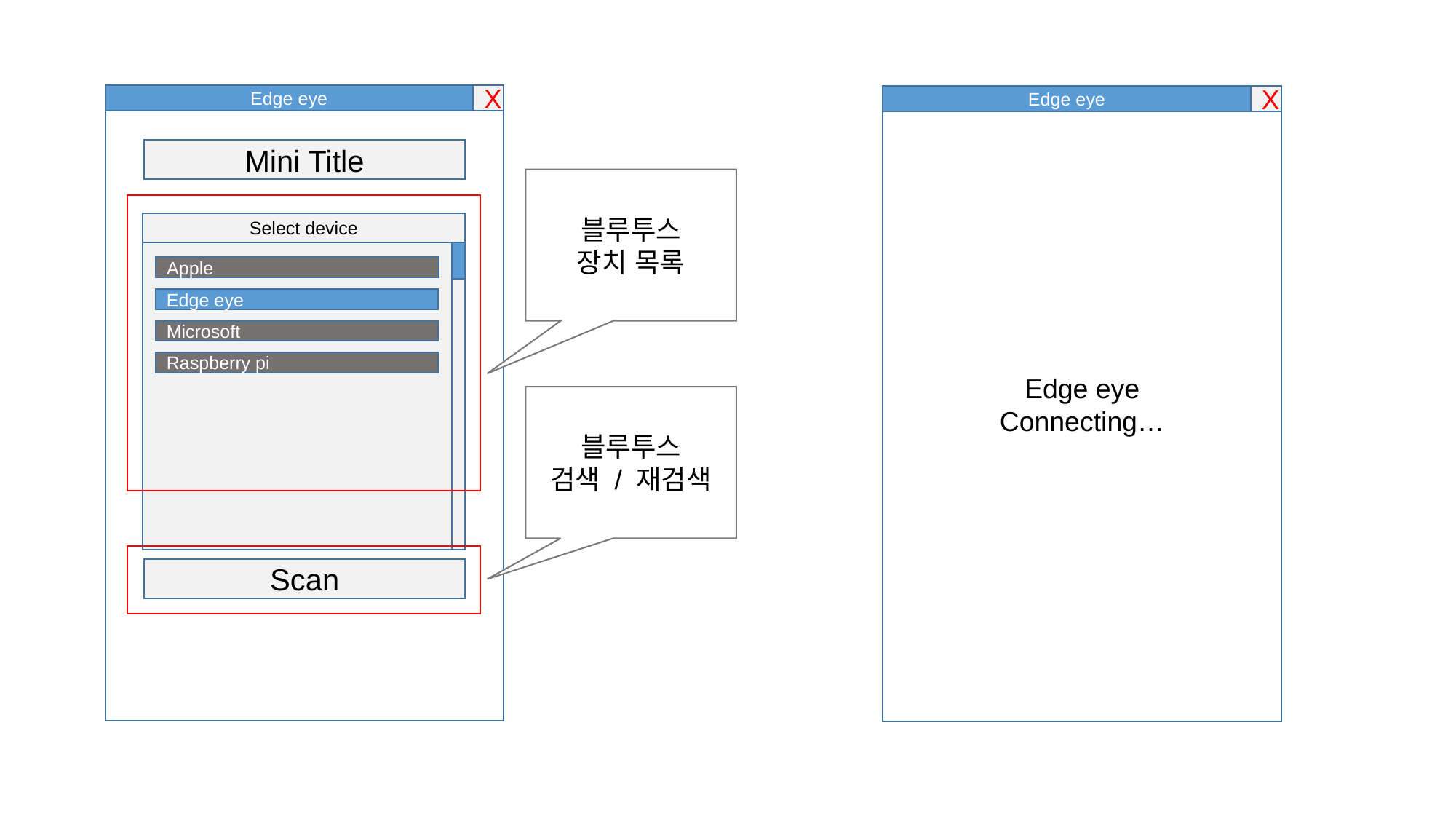

Edge eye
X
Edge eye
Connecting…
Edge eye
X
Mini Title
블루투스
장치 목록

Select device

Apple
Edge eye
Microsoft
Raspberry pi
블루투스
검색 / 재검색

Scan